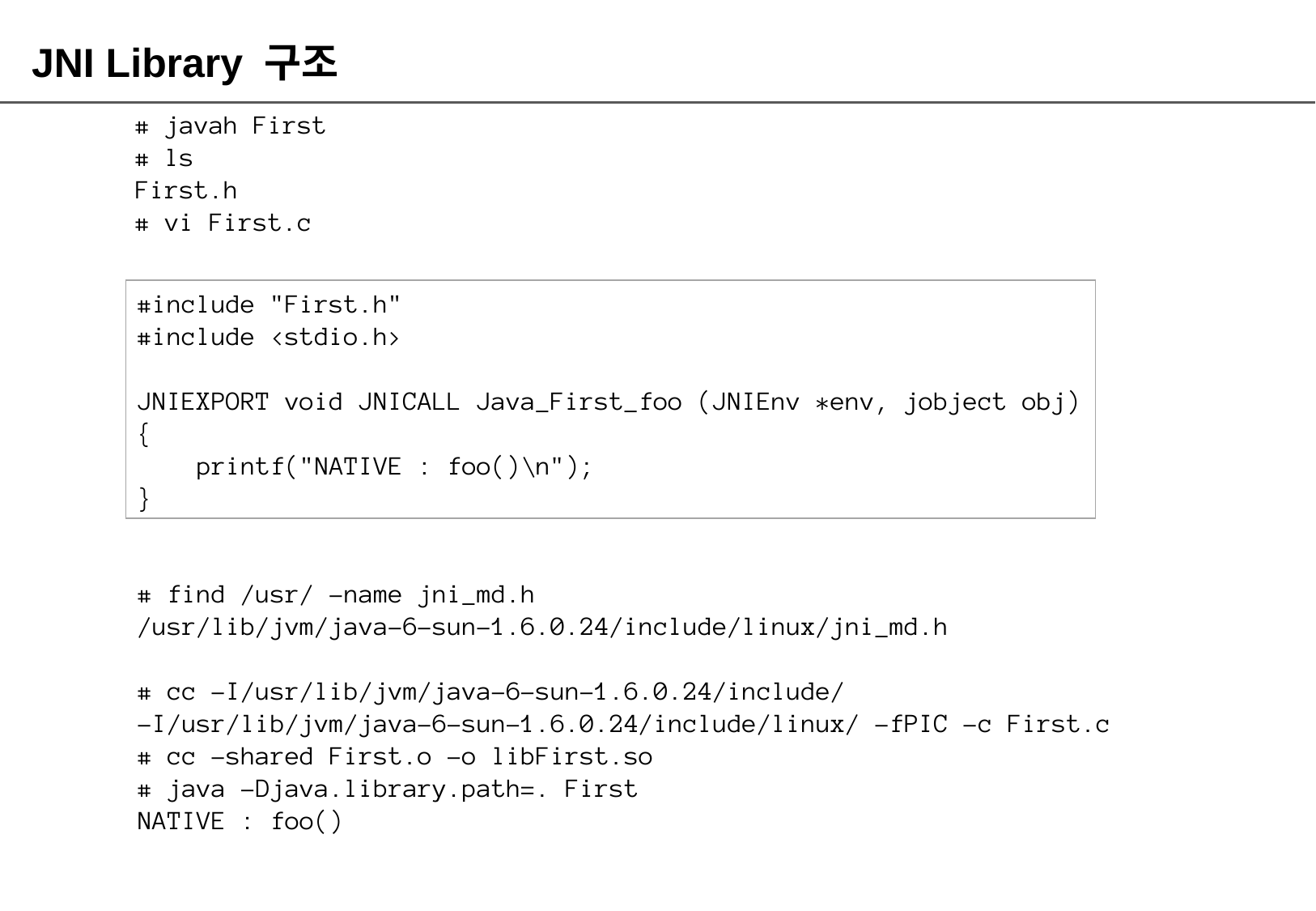

# JNI Library 구조
# javah First
# ls
First.h
# vi First.c
#include "First.h"
#include <stdio.h>

JNIEXPORT void JNICALL Java_First_foo (JNIEnv *env, jobject obj)
{
    printf("NATIVE : foo()\n");
}
# find /usr/ -name jni_md.h
/usr/lib/jvm/java-6-sun-1.6.0.24/include/linux/jni_md.h

# cc -I/usr/lib/jvm/java-6-sun-1.6.0.24/include/
-I/usr/lib/jvm/java-6-sun-1.6.0.24/include/linux/ -fPIC -c First.c
# cc -shared First.o -o libFirst.so
# java -Djava.library.path=. First
NATIVE : foo()